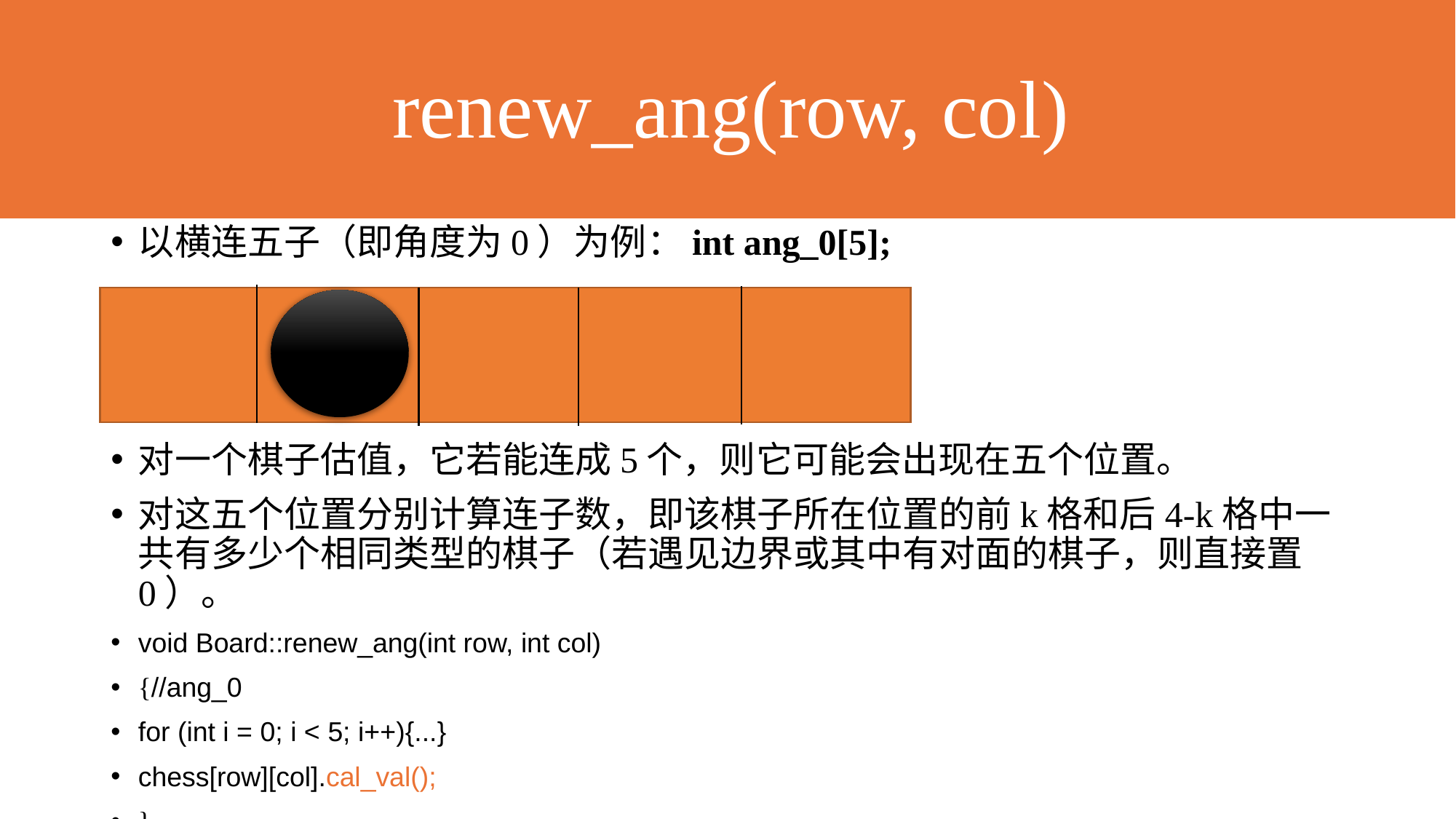

renew_ang(row, col)
#
以横连五子（即角度为0）为例：int ang_0[5];

对一个棋子估值，它若能连成5个，则它可能会出现在五个位置。
对这五个位置分别计算连子数，即该棋子所在位置的前k格和后4-k格中一共有多少个相同类型的棋子（若遇见边界或其中有对面的棋子，则直接置0）。
void Board::renew_ang(int row, int col)
{//ang_0
for (int i = 0; i < 5; i++){...}
chess[row][col].cal_val();
}